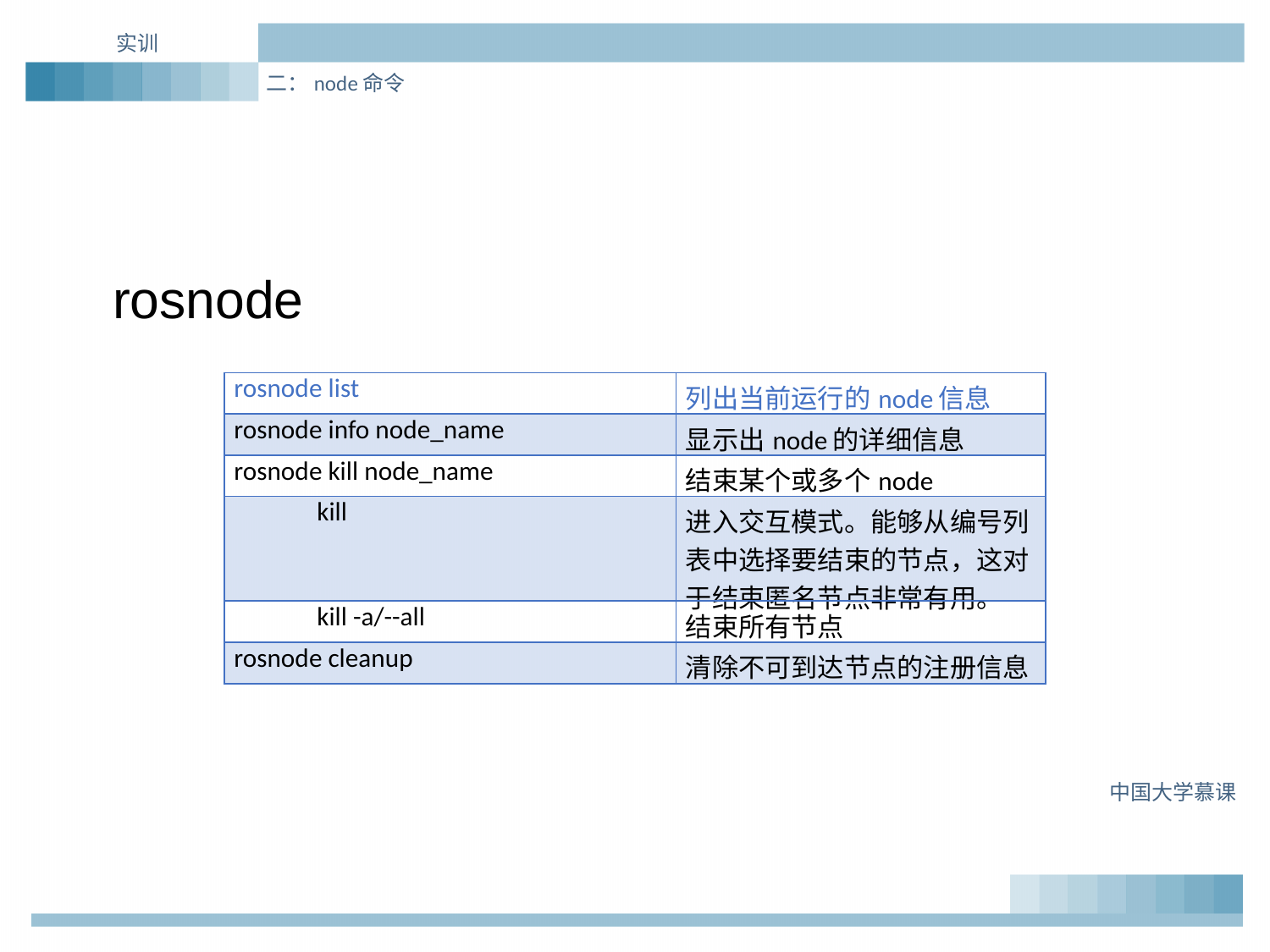

实训
二：node命令

rosnode
| rosnode list | 列出当前运行的node信息 |
| --- | --- |
| rosnode info node\_name | 显示出node的详细信息 |
| rosnode kill node\_name | 结束某个或多个node |
| kill | 进入交互模式。能够从编号列表中选择要结束的节点，这对于结束匿名节点非常有用。 |
| kill -a/--all | 结束所有节点 |
| rosnode cleanup | 清除不可到达节点的注册信息 |
中国大学慕课